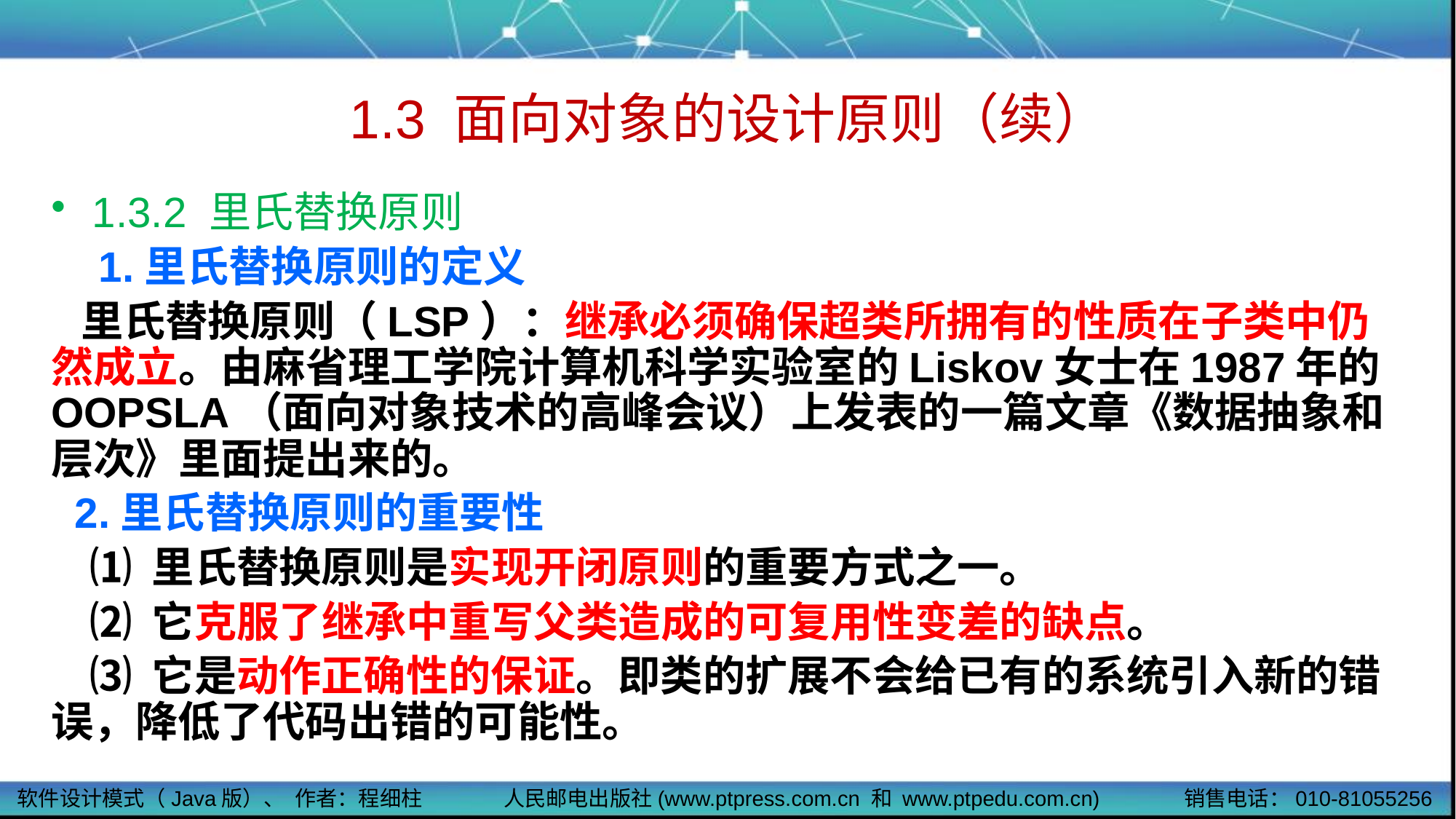

# 1.3 面向对象的设计原则（续）
1.3.2 里氏替换原则
    1.里氏替换原则的定义
  里氏替换原则（LSP）：继承必须确保超类所拥有的性质在子类中仍然成立。由麻省理工学院计算机科学实验室的Liskov女士在1987年的OOPSLA（面向对象技术的高峰会议）上发表的一篇文章《数据抽象和层次》里面提出来的。
  2.里氏替换原则的重要性
    ⑴ 里氏替换原则是实现开闭原则的重要方式之一。
    ⑵ 它克服了继承中重写父类造成的可复用性变差的缺点。
    ⑶ 它是动作正确性的保证。即类的扩展不会给已有的系统引入新的错误，降低了代码出错的可能性。
软件设计模式（Java版）、  作者：程细柱
人民邮电出版社(www.ptpress.com.cn 和 www.ptpedu.com.cn)
销售电话：010-81055256